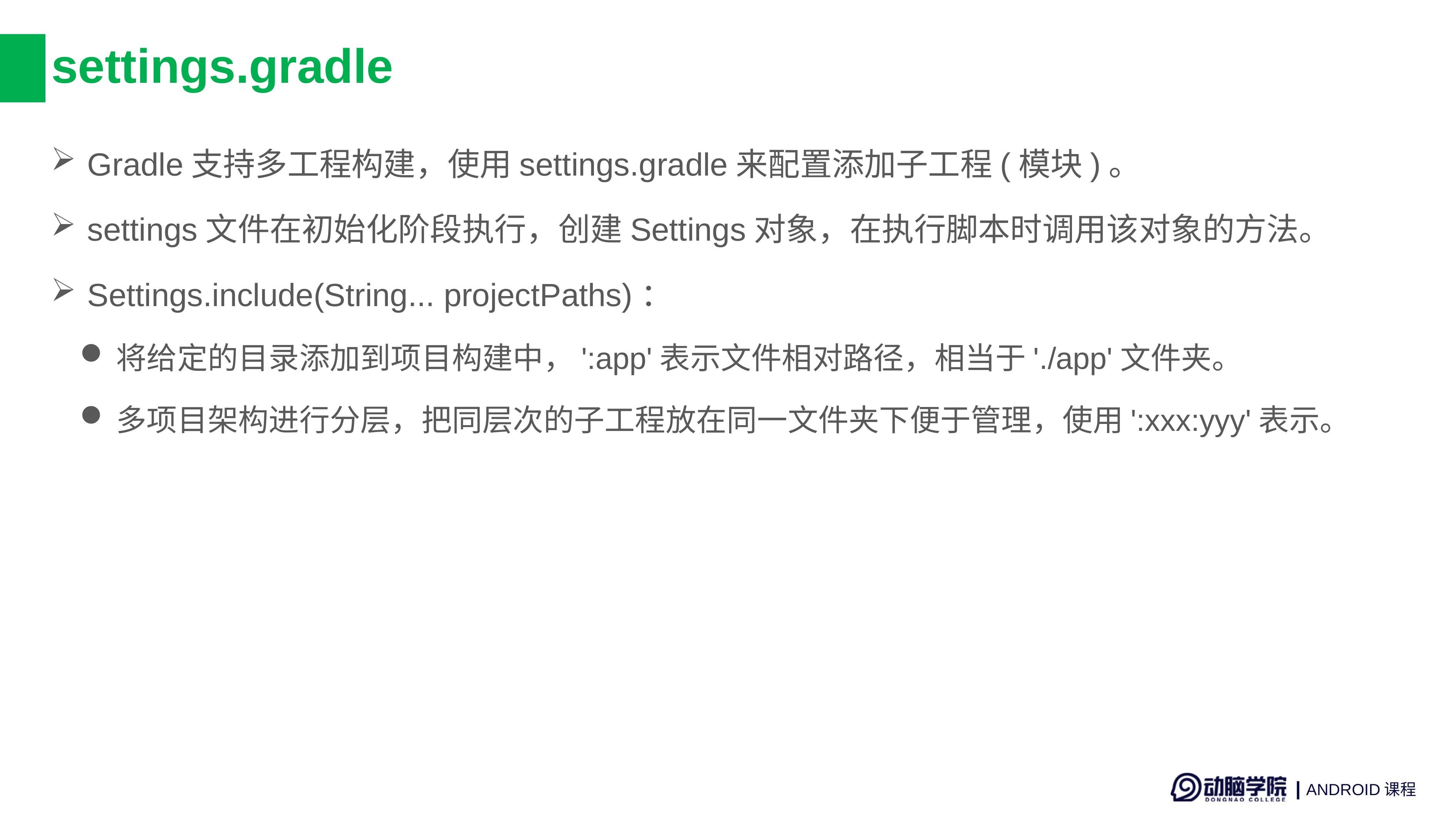

# settings.gradle
Gradle支持多工程构建，使用settings.gradle来配置添加子工程(模块)。
settings文件在初始化阶段执行，创建Settings对象，在执行脚本时调用该对象的方法。
Settings.include(String... projectPaths)：
将给定的目录添加到项目构建中，':app'表示文件相对路径，相当于'./app'文件夹。
多项目架构进行分层，把同层次的子工程放在同一文件夹下便于管理，使用':xxx:yyy'表示。